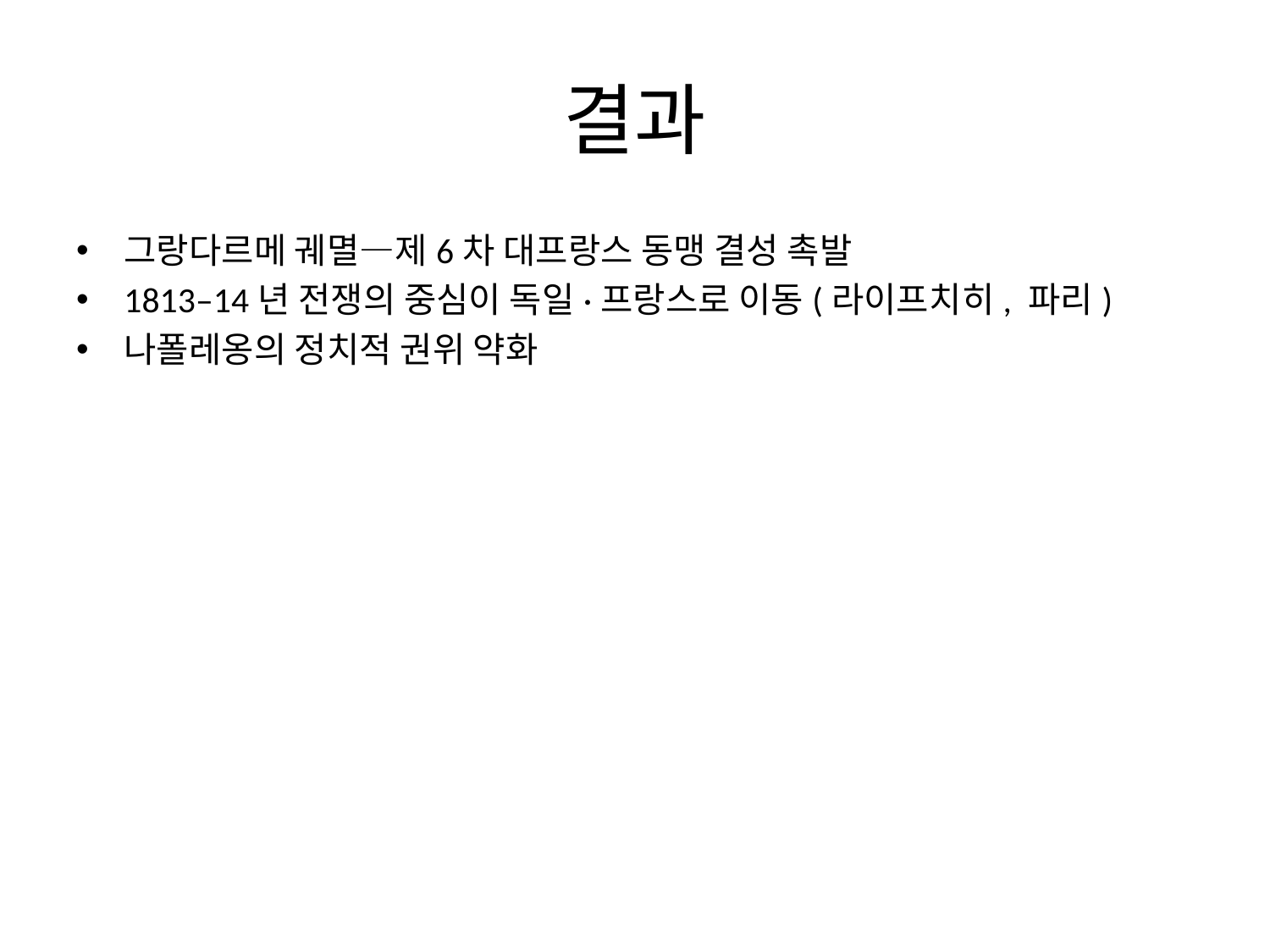

# 결과
그랑다르메 궤멸—제6차 대프랑스 동맹 결성 촉발
1813–14년 전쟁의 중심이 독일·프랑스로 이동(라이프치히, 파리)
나폴레옹의 정치적 권위 약화